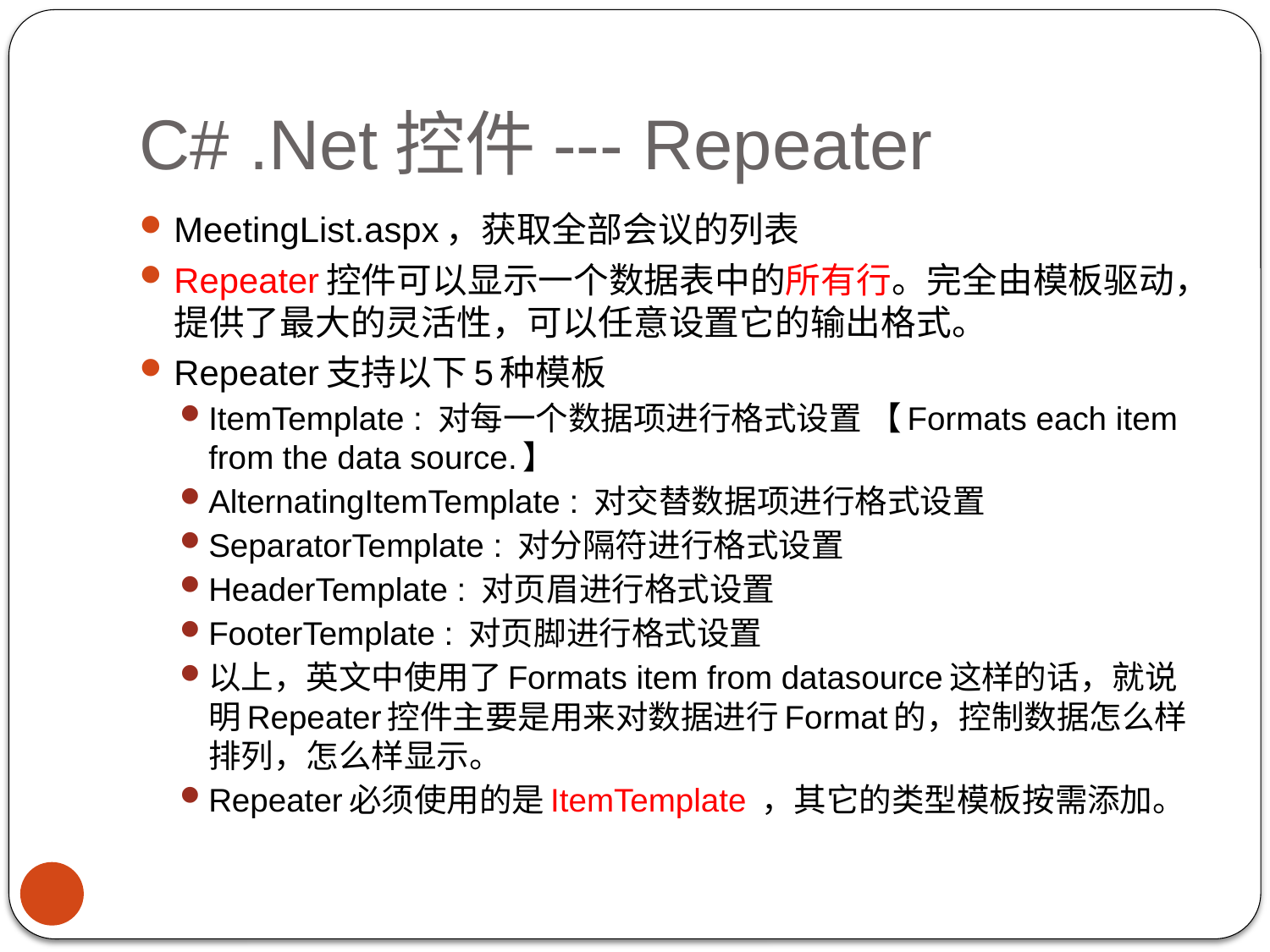

# C# .Net控件--- Repeater
MeetingList.aspx，获取全部会议的列表
Repeater控件可以显示一个数据表中的所有行。完全由模板驱动，提供了最大的灵活性，可以任意设置它的输出格式。
Repeater支持以下5种模板
ItemTemplate : 对每一个数据项进行格式设置 【Formats each item from the data source.】
AlternatingItemTemplate : 对交替数据项进行格式设置
SeparatorTemplate : 对分隔符进行格式设置
HeaderTemplate : 对页眉进行格式设置
FooterTemplate : 对页脚进行格式设置
以上，英文中使用了Formats item from datasource这样的话，就说明Repeater控件主要是用来对数据进行Format的，控制数据怎么样排列，怎么样显示。
Repeater必须使用的是ItemTemplate ，其它的类型模板按需添加。

9